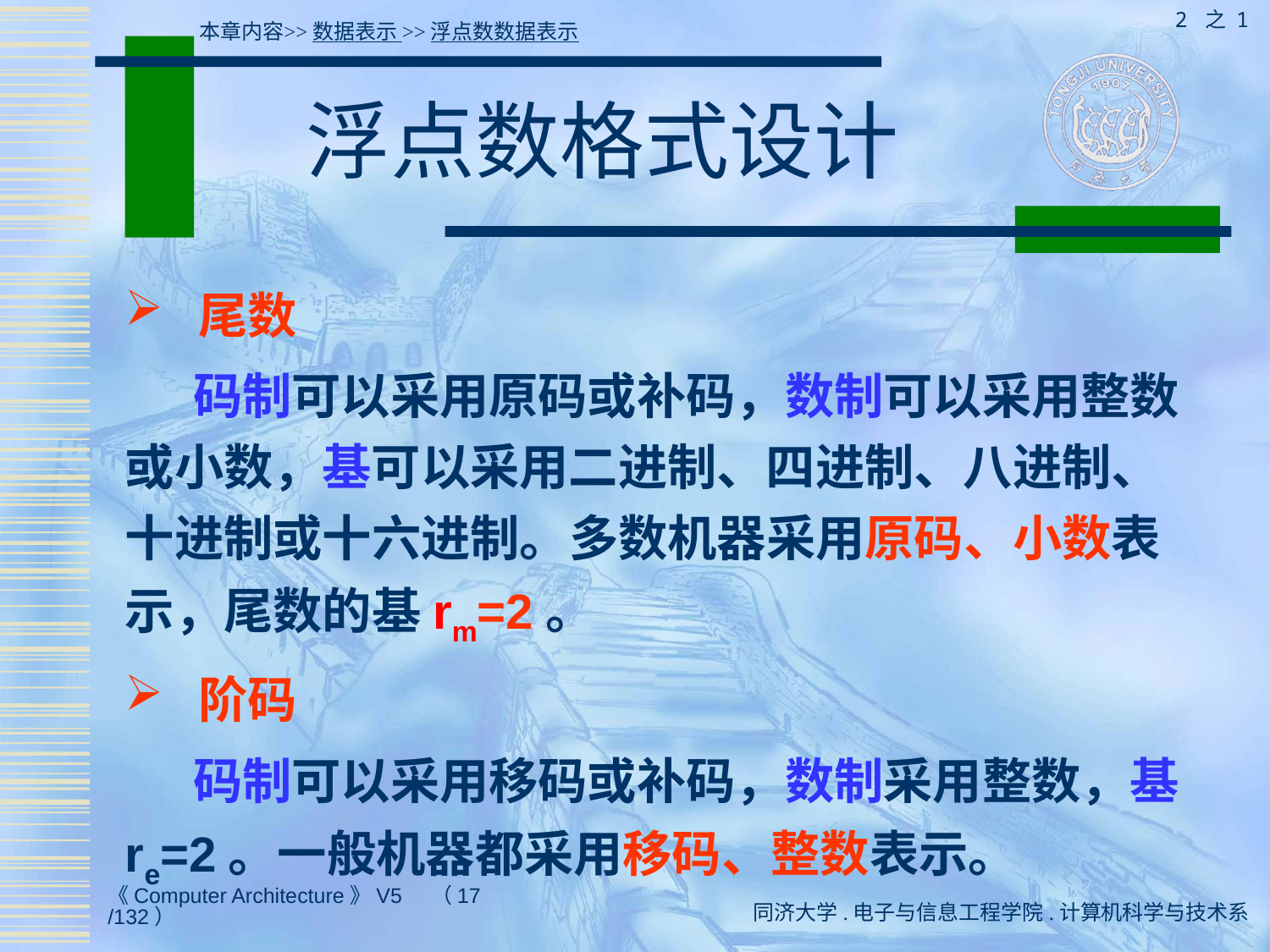

2 之 1
本章内容>>数据表示 >>浮点数数据表示
# 浮点数格式设计
  尾数
     码制可以采用原码或补码，数制可以采用整数或小数，基可以采用二进制、四进制、八进制、十进制或十六进制。多数机器采用原码、小数表示，尾数的基rm=2。
  阶码
     码制可以采用移码或补码，数制采用整数，基re=2。一般机器都采用移码、整数表示。